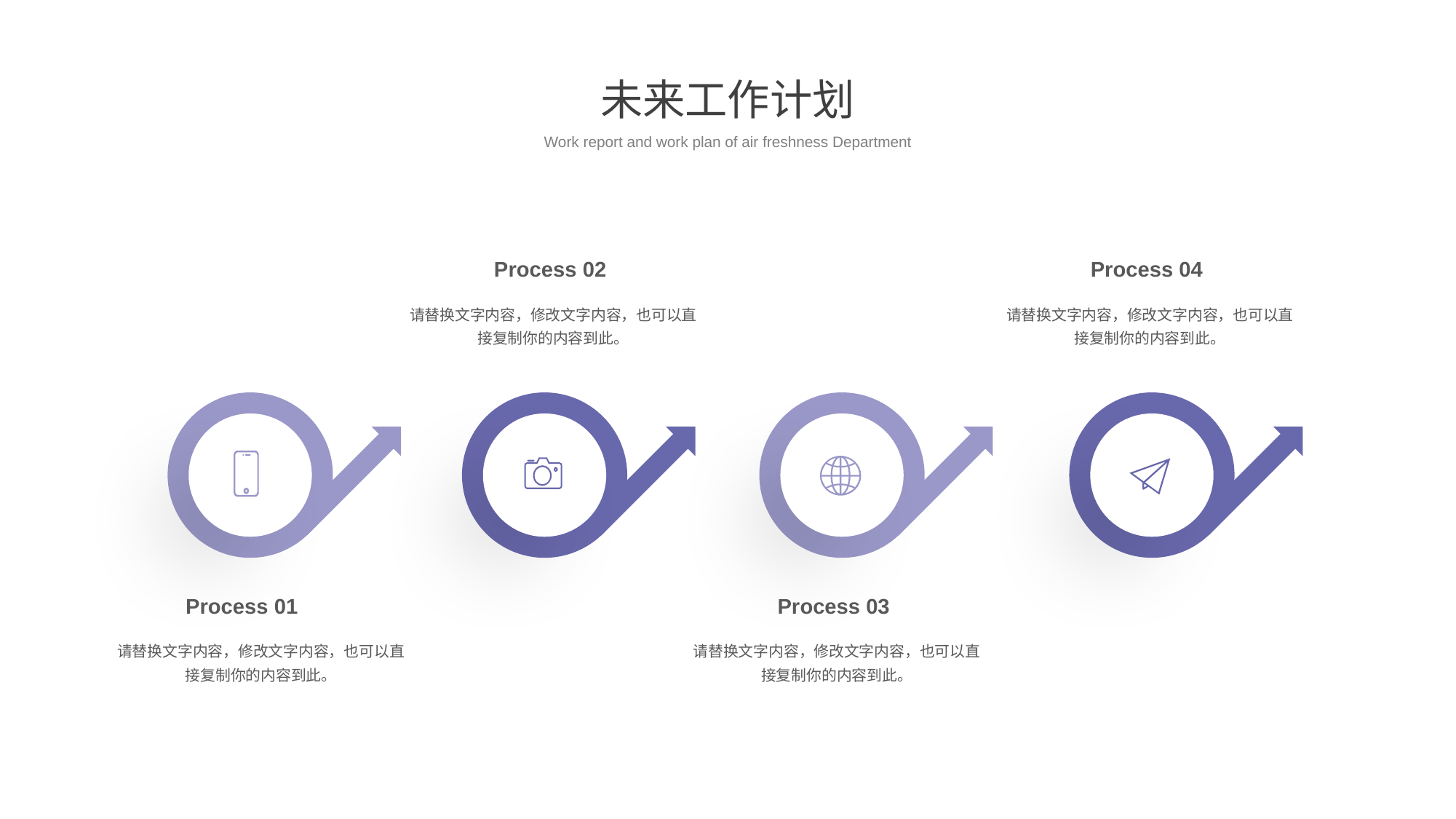

未来工作计划
Work report and work plan of air freshness Department
Process 02
请替换文字内容，修改文字内容，也可以直接复制你的内容到此。
Process 04
请替换文字内容，修改文字内容，也可以直接复制你的内容到此。

Process 01
请替换文字内容，修改文字内容，也可以直接复制你的内容到此。
Process 03
请替换文字内容，修改文字内容，也可以直接复制你的内容到此。